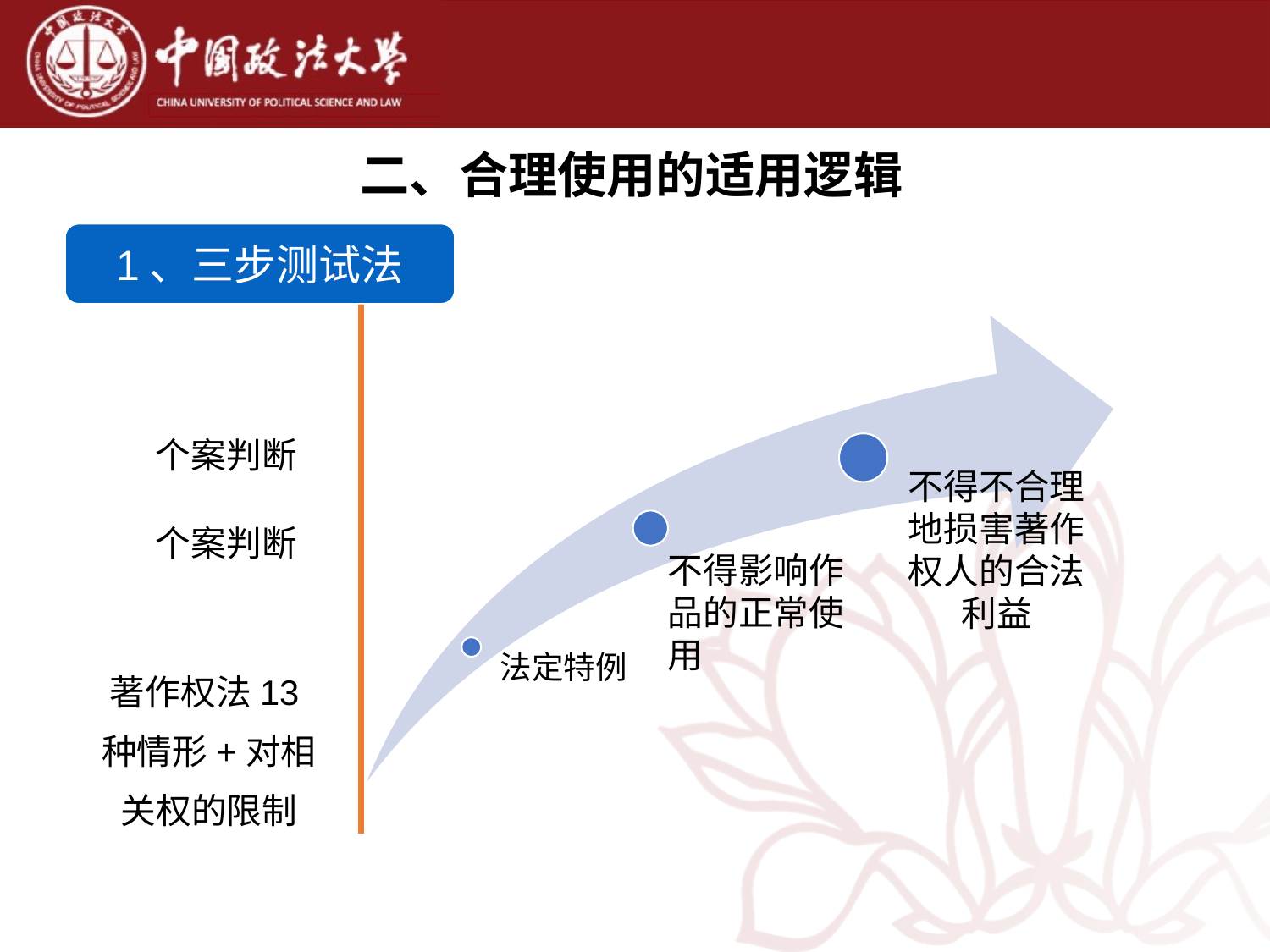

二、合理使用的适用逻辑
1、三步测试法
法定特例
不得影响作品的正常使用
不得不合理地损害著作权人的合法利益

个案判断
个案判断

著作权法13种情形+对相关权的限制